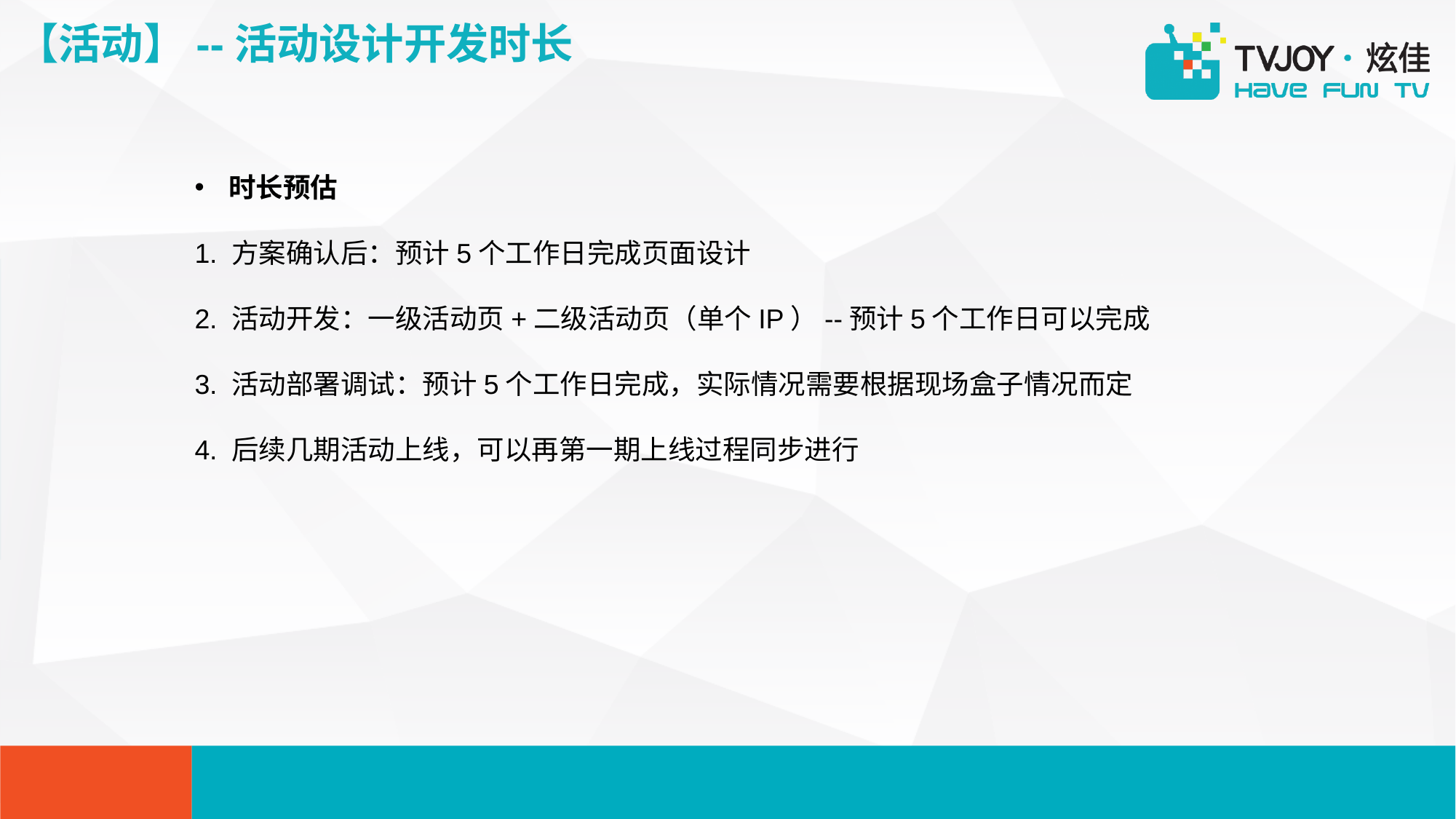

【活动】--活动设计开发时长
时长预估

1. 方案确认后：预计5个工作日完成页面设计

2. 活动开发：一级活动页+二级活动页（单个IP）--预计5个工作日可以完成

3. 活动部署调试：预计5个工作日完成，实际情况需要根据现场盒子情况而定

4. 后续几期活动上线，可以再第一期上线过程同步进行